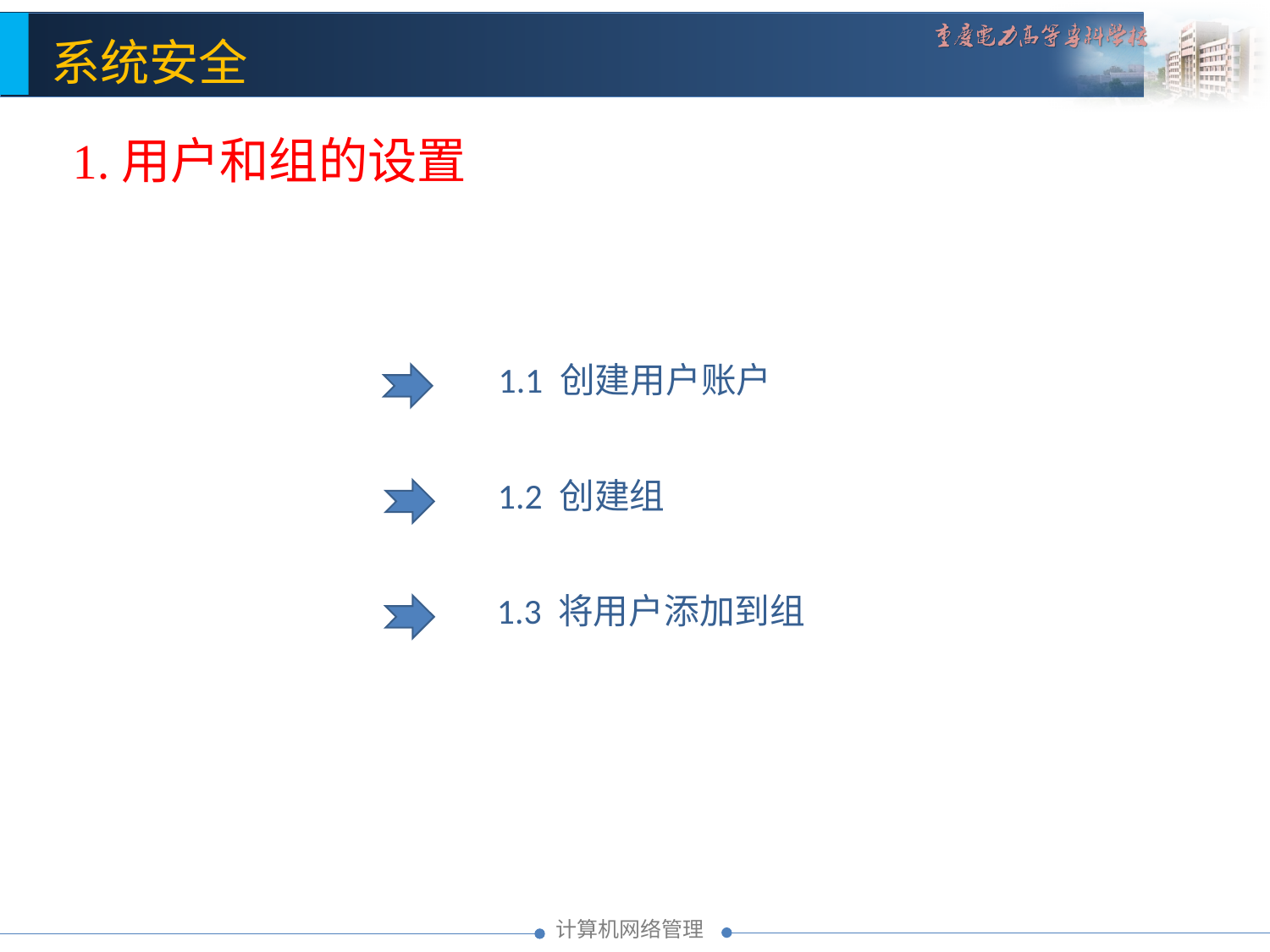

1.用户和组的设置
1.1 创建用户账户

1.2 创建组

1.3 将用户添加到组